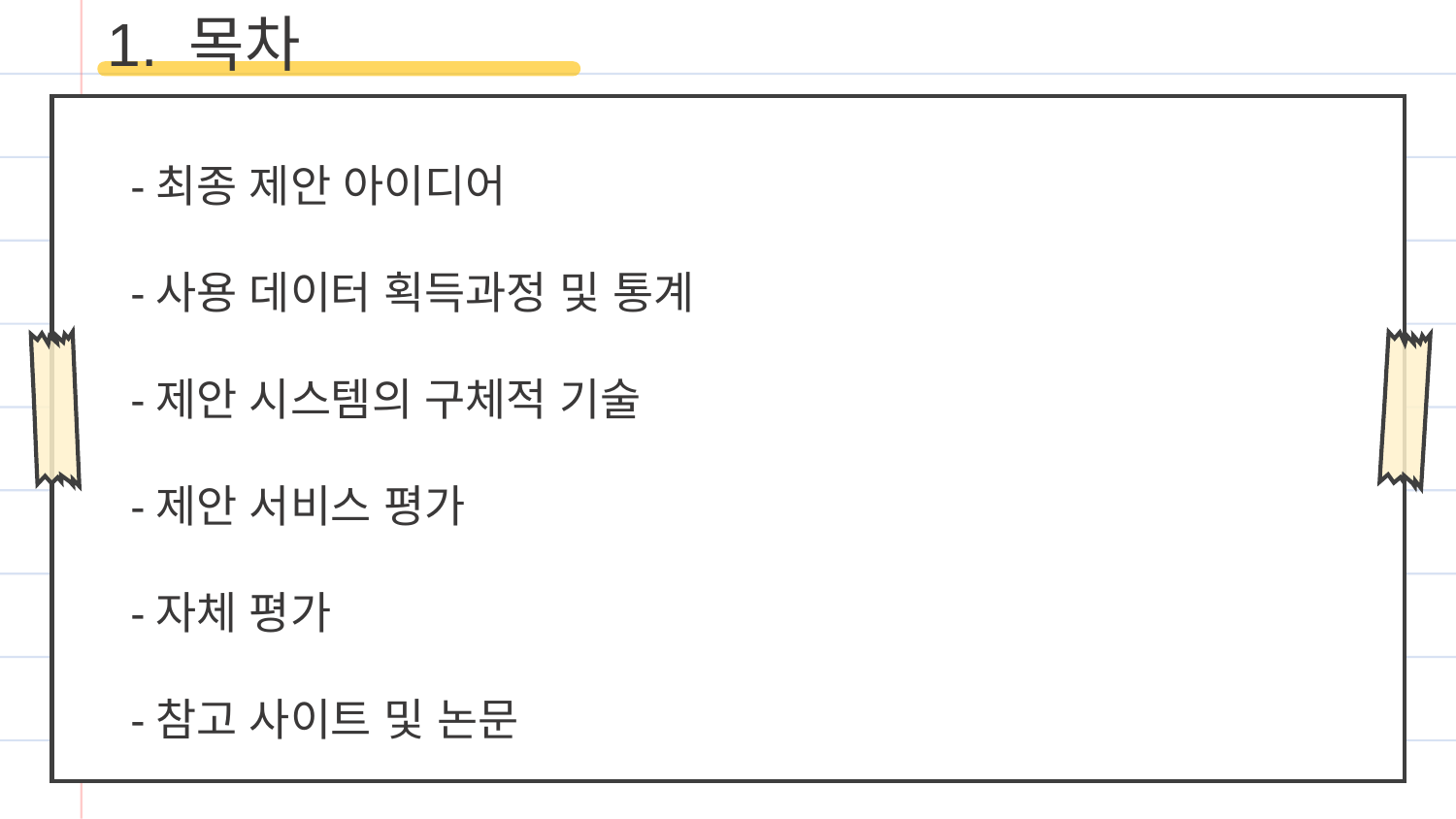

1. 목차

-최종 제안 아이디어

-사용 데이터 획득과정 및 통계

-제안 시스템의 구체적 기술

-제안 서비스 평가

-자체 평가

-참고 사이트 및 논문